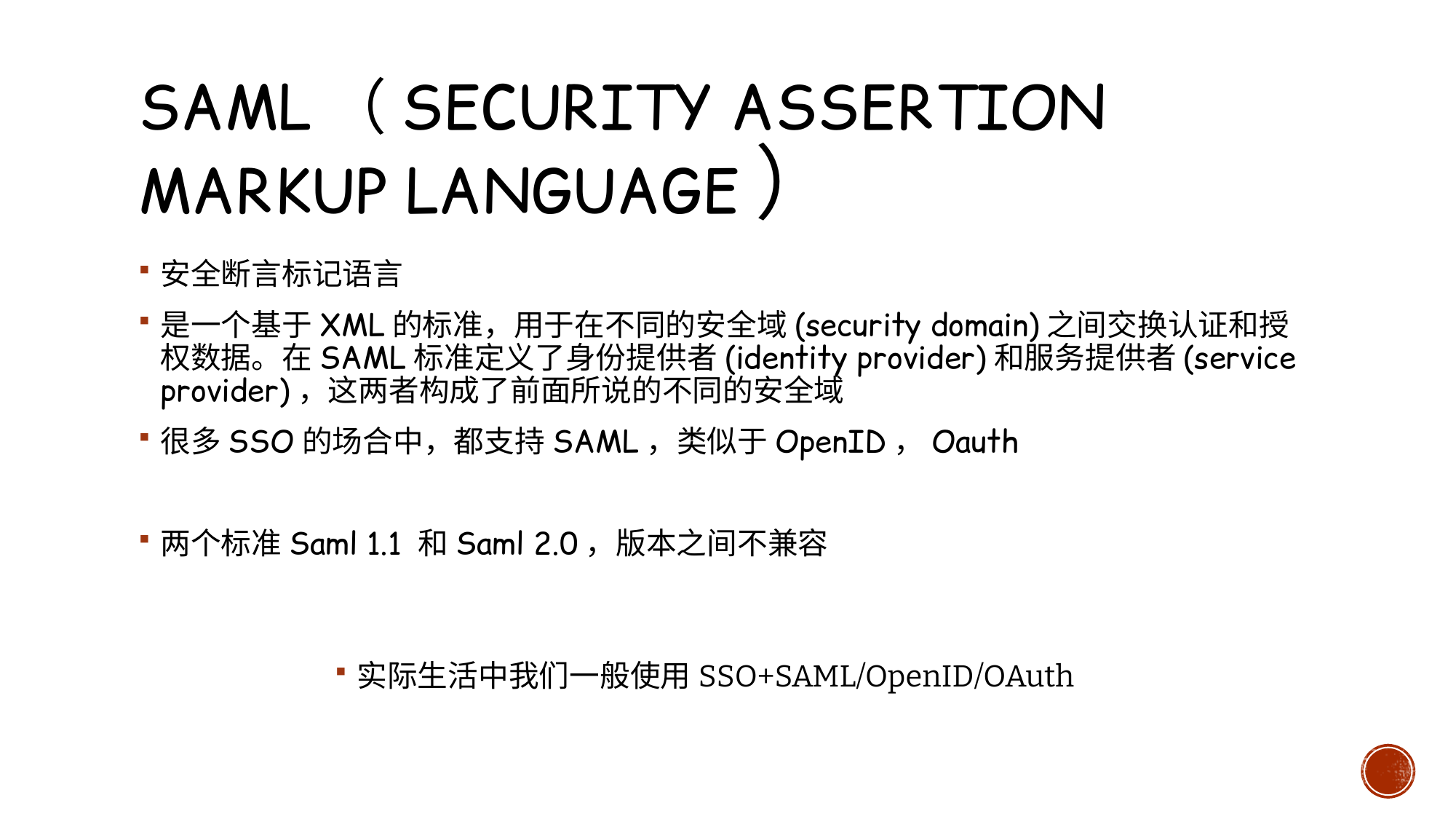

# SAML（Security Assertion Markup Language）
安全断言标记语言
是一个基于XML的标准，用于在不同的安全域(security domain)之间交换认证和授权数据。在SAML标准定义了身份提供者(identity provider)和服务提供者(service provider)，这两者构成了前面所说的不同的安全域
很多SSO的场合中，都支持SAML，类似于OpenID，Oauth

两个标准Saml 1.1 和Saml 2.0，版本之间不兼容
实际生活中我们一般使用SSO+SAML/OpenID/OAuth